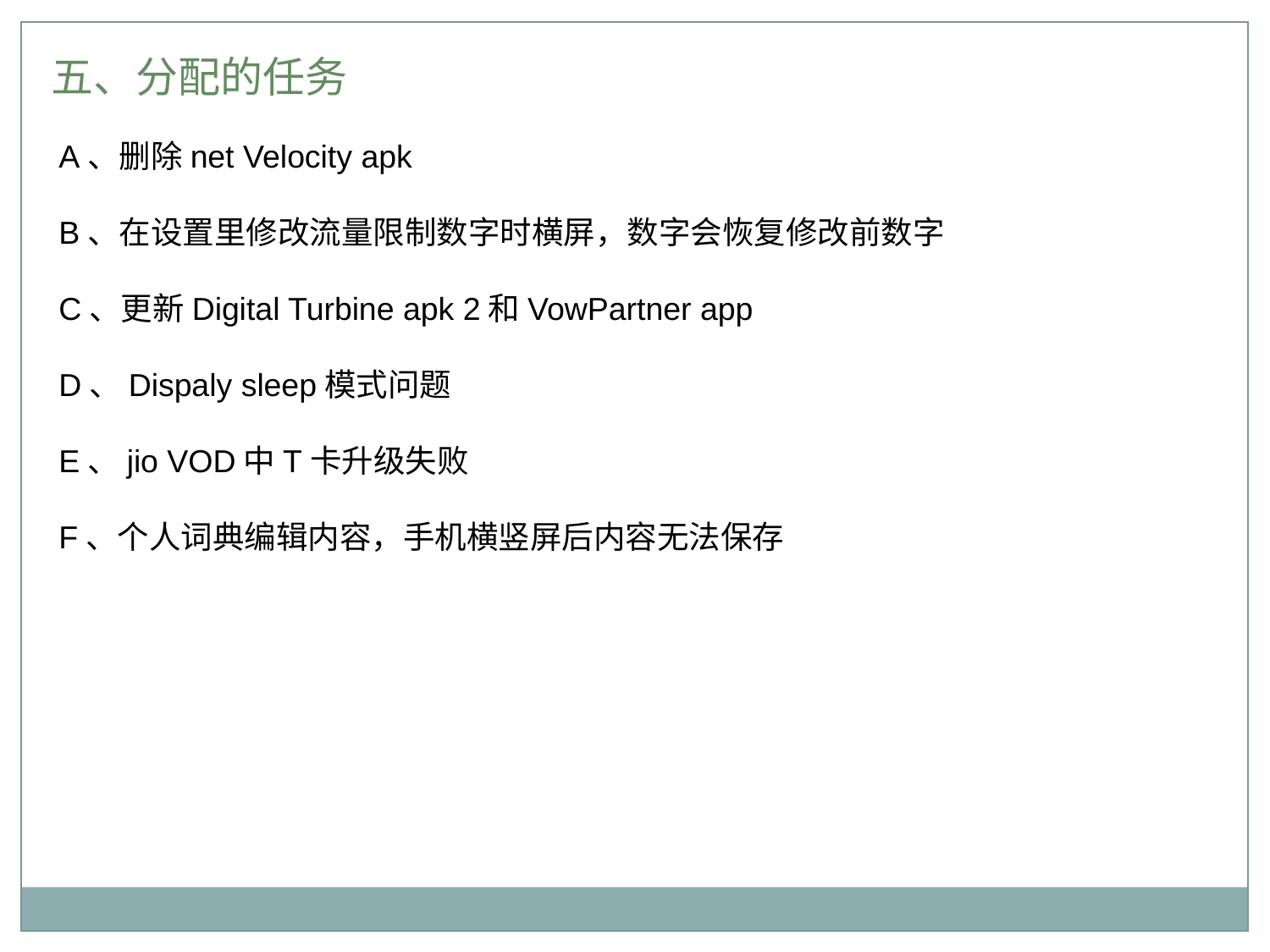

五、分配的任务

A、删除net Velocity apk

B、在设置里修改流量限制数字时横屏，数字会恢复修改前数字

C、更新Digital Turbine apk 2和VowPartner app

D、Dispaly sleep模式问题

E、jio VOD中T卡升级失败

F、个人词典编辑内容，手机横竖屏后内容无法保存